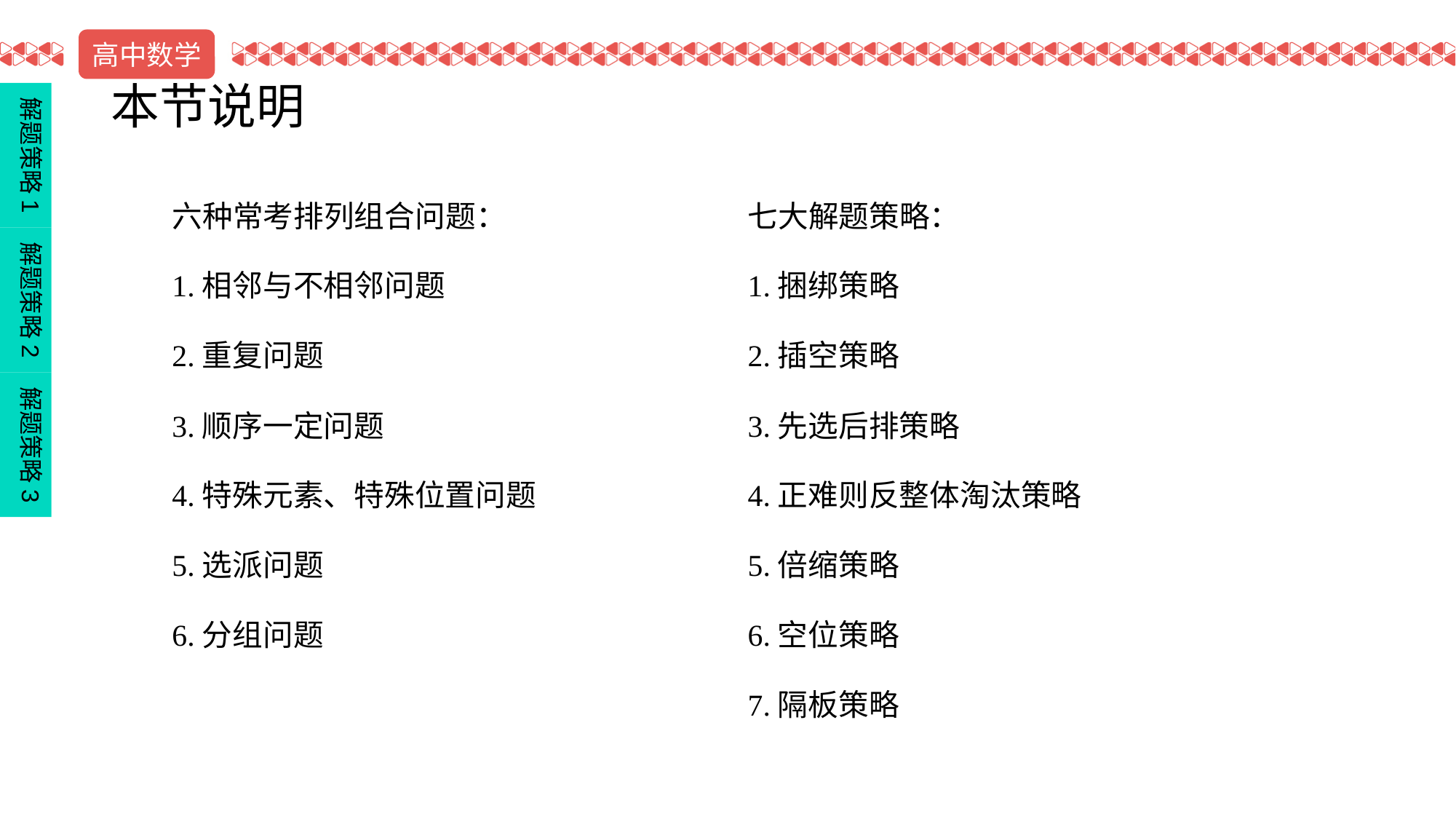

# 本节说明
解题策略1
        六种常考排列组合问题：
        1.相邻与不相邻问题
        2.重复问题
        3.顺序一定问题
        4.特殊元素、特殊位置问题
        5.选派问题
        6.分组问题

七大解题策略：
1.捆绑策略
2.插空策略
3.先选后排策略
4.正难则反整体淘汰策略
5.倍缩策略
6.空位策略
7.隔板策略

解题策略2
解题策略3
2